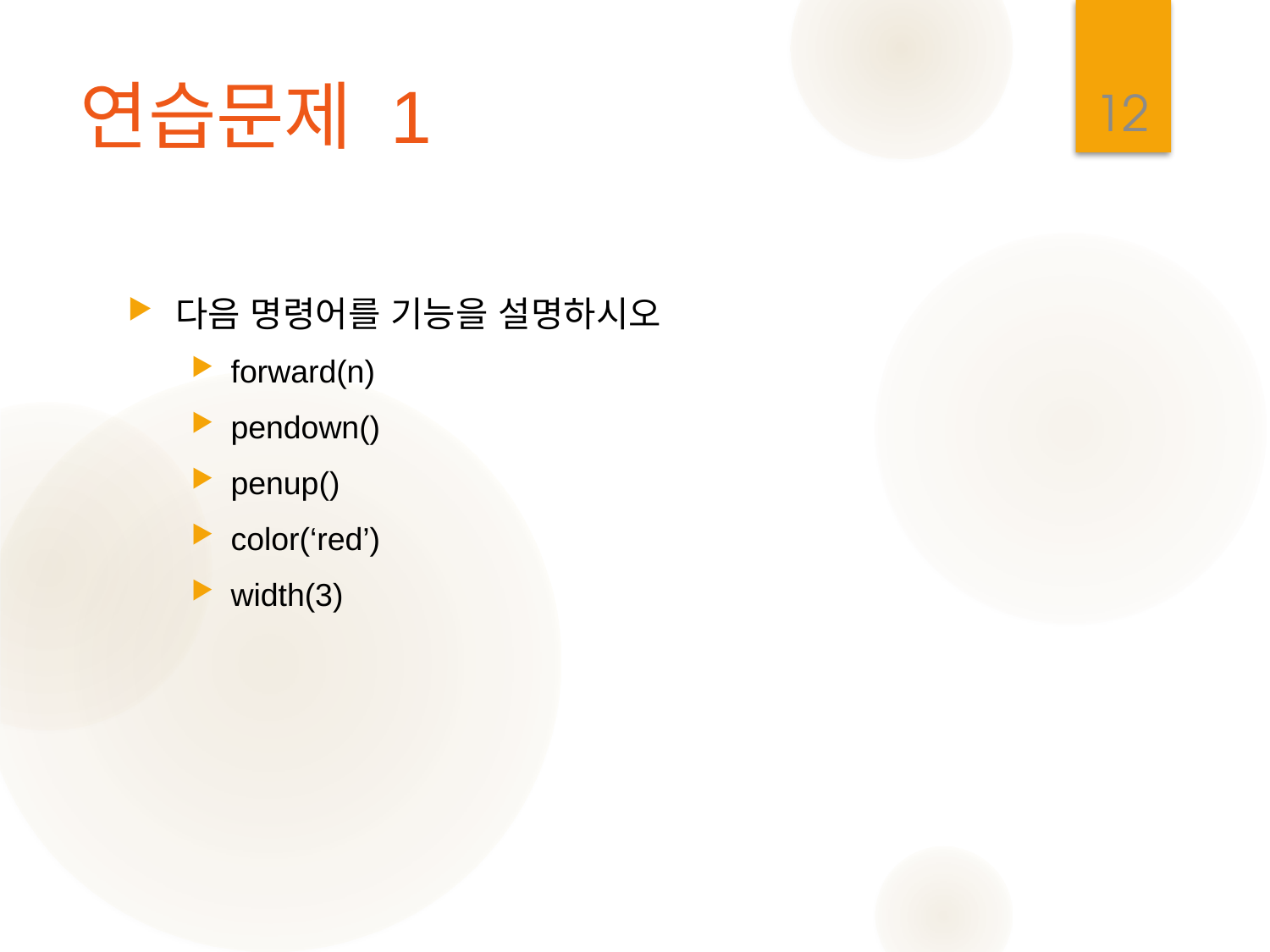

12
# 연습문제 1
다음 명령어를 기능을 설명하시오
forward(n)
pendown()
penup()
color(‘red’)
width(3)